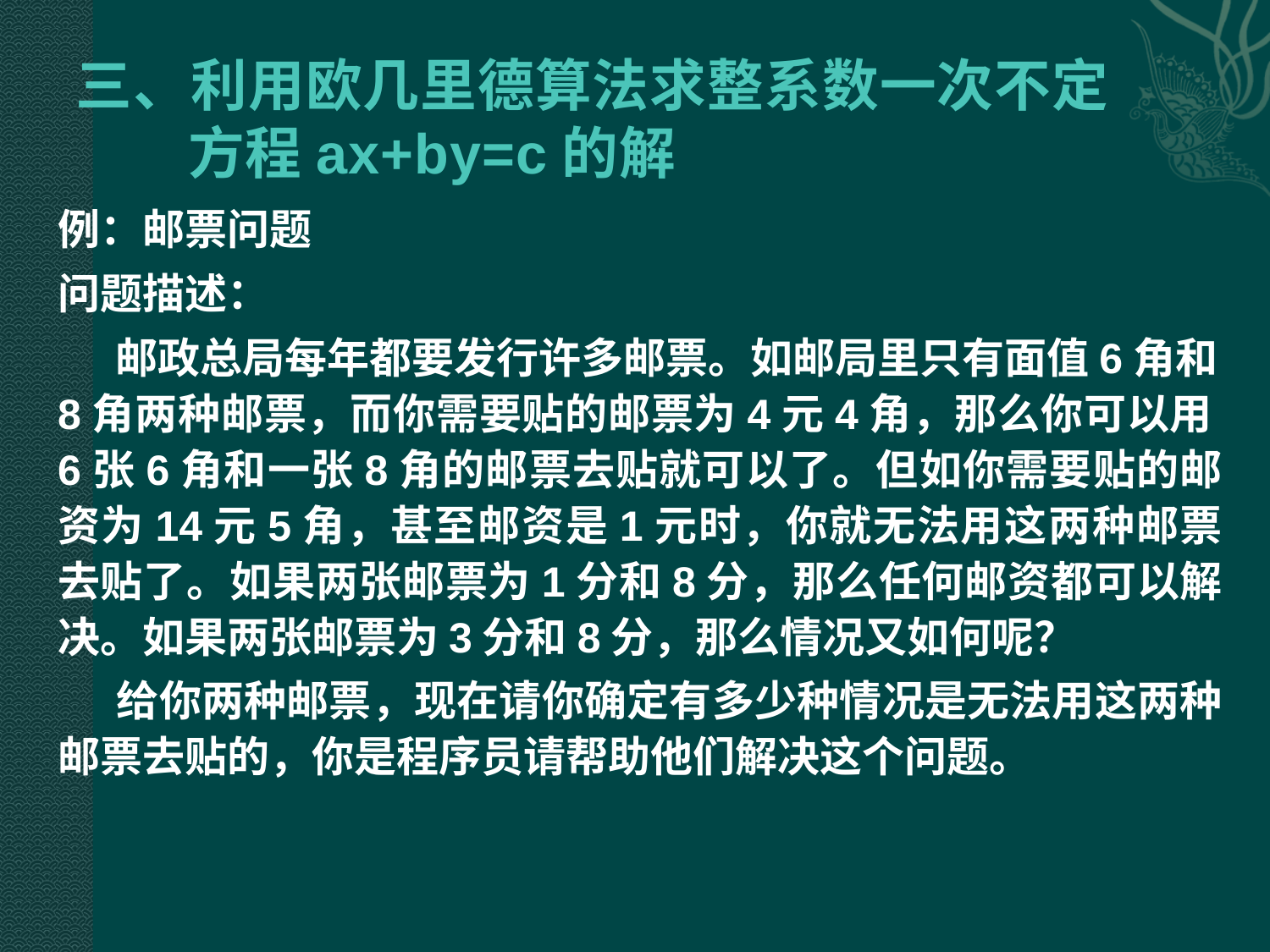

# 三、利用欧几里德算法求整系数一次不定方程ax+by=c的解
例：邮票问题
问题描述：
     邮政总局每年都要发行许多邮票。如邮局里只有面值6角和8角两种邮票，而你需要贴的邮票为4元4角，那么你可以用6张6角和一张8角的邮票去贴就可以了。但如你需要贴的邮资为14元5角，甚至邮资是1元时，你就无法用这两种邮票去贴了。如果两张邮票为1分和8分，那么任何邮资都可以解决。如果两张邮票为3分和8分，那么情况又如何呢？
     给你两种邮票，现在请你确定有多少种情况是无法用这两种邮票去贴的，你是程序员请帮助他们解决这个问题。